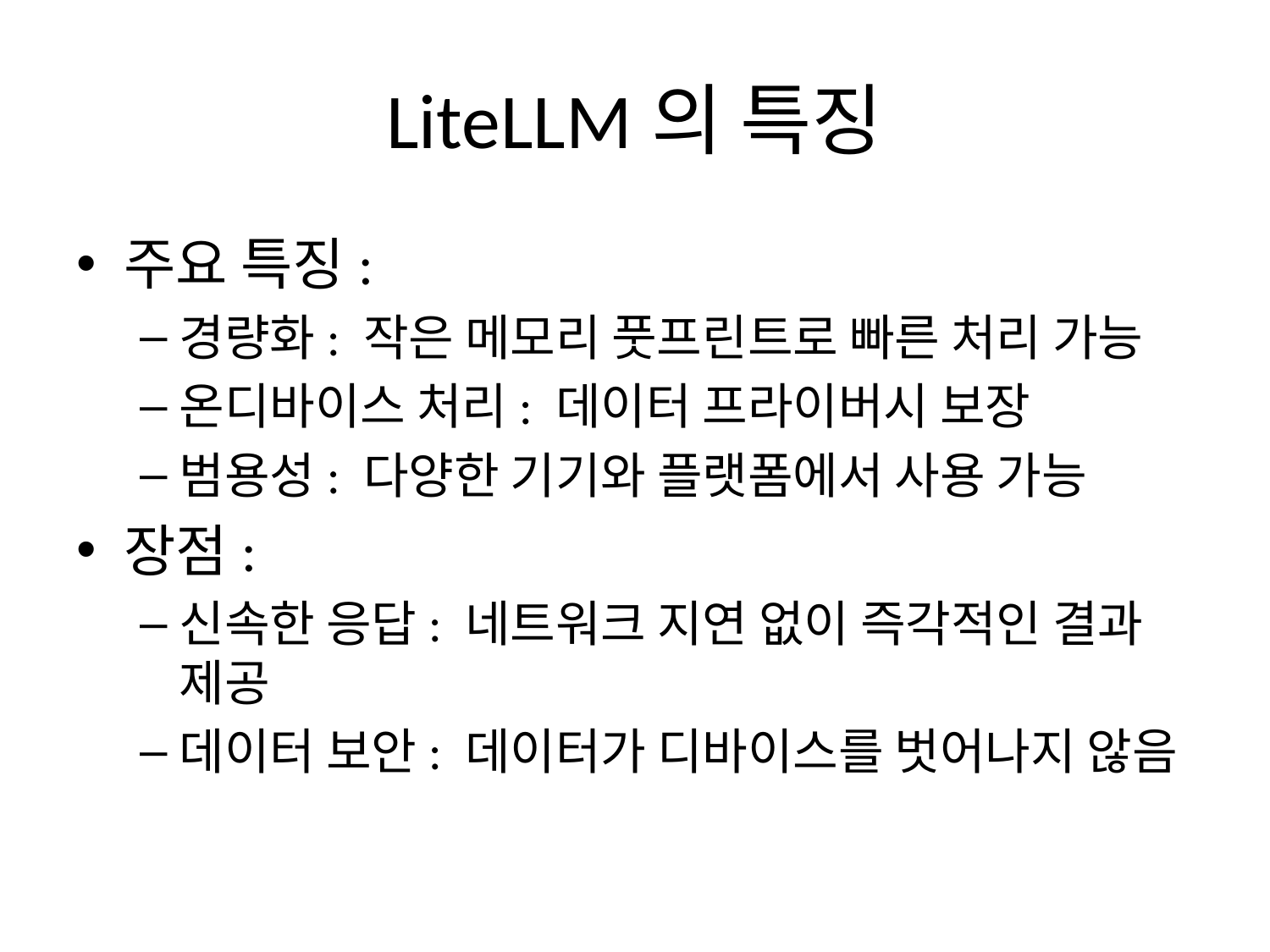

# LiteLLM의 특징
주요 특징:
경량화: 작은 메모리 풋프린트로 빠른 처리 가능
온디바이스 처리: 데이터 프라이버시 보장
범용성: 다양한 기기와 플랫폼에서 사용 가능
장점:
신속한 응답: 네트워크 지연 없이 즉각적인 결과 제공
데이터 보안: 데이터가 디바이스를 벗어나지 않음